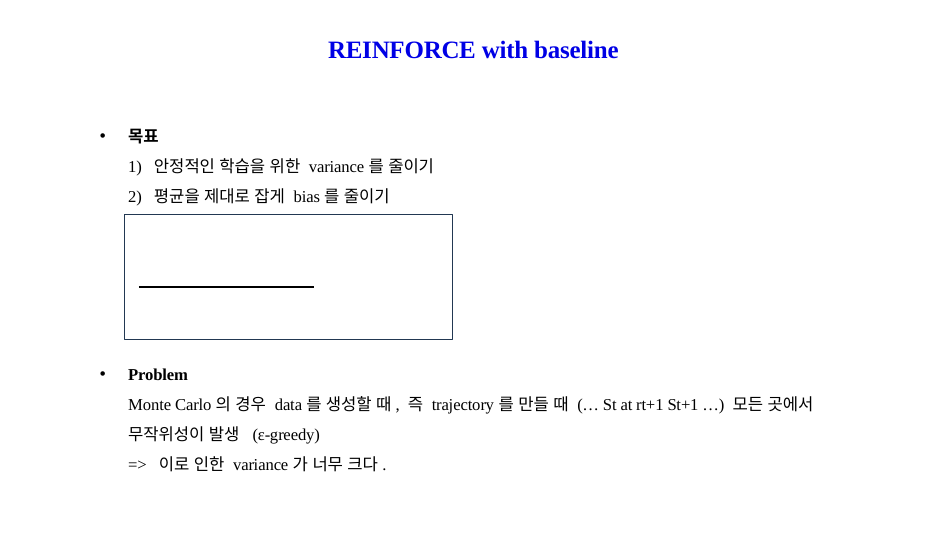

# REINFORCE with baseline
목표
1)  안정적인 학습을 위한 variance를 줄이기
2)  평균을 제대로 잡게 bias를 줄이기
Problem
Monte Carlo의 경우 data를 생성할 때, 즉 trajectory를 만들 때 (… St at rt+1 St+1 …) 모든 곳에서 무작위성이 발생  (ε-greedy)
=>  이로 인한 variance가 너무 크다.